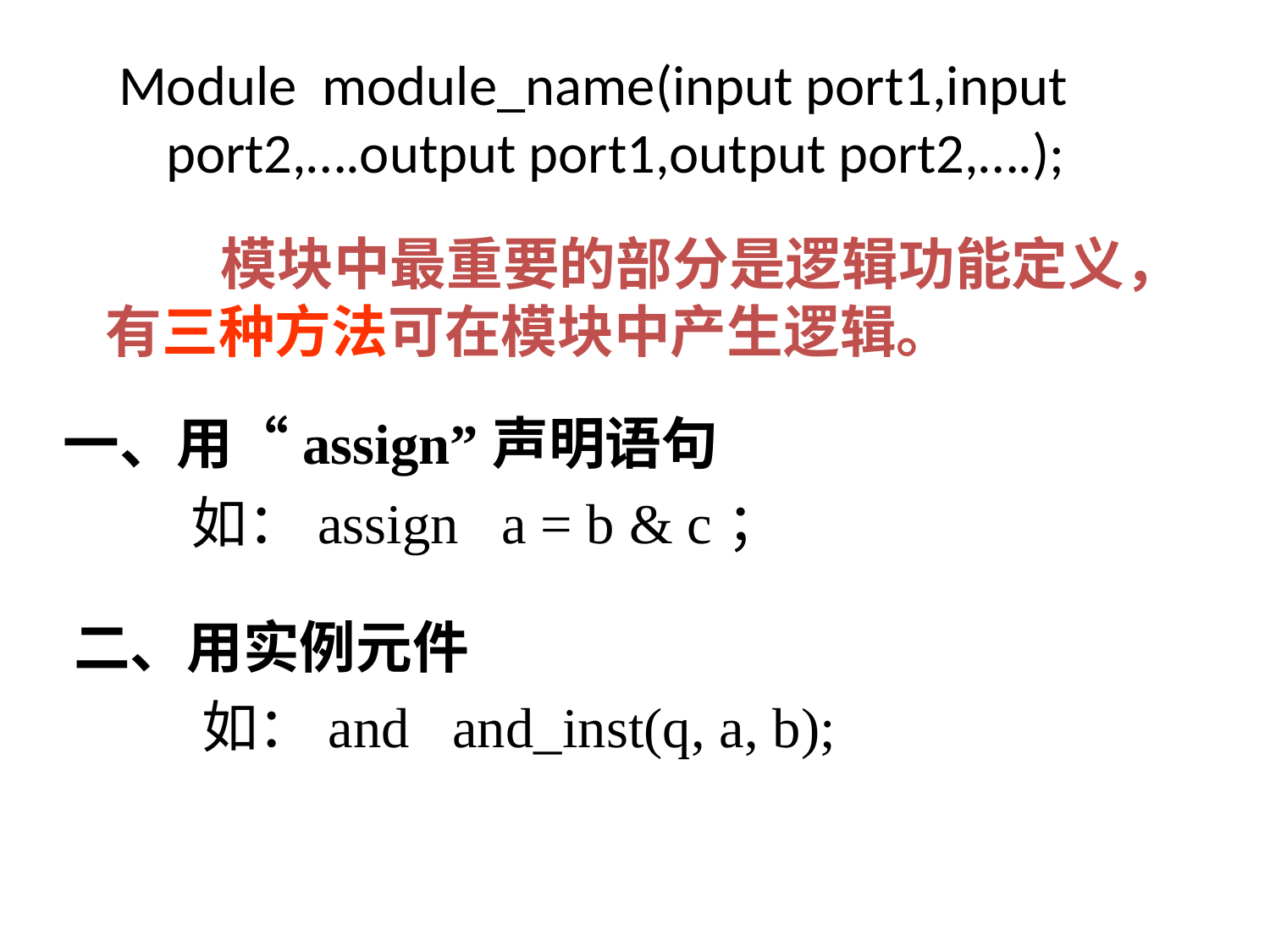

Module  module_name(input port1,input port2,….output port1,output port2,….);
        模块中最重要的部分是逻辑功能定义，有三种方法可在模块中产生逻辑。
一、用“assign”声明语句
         如：assign   a = b & c；
二、用实例元件
         如：and   and_inst(q, a, b);